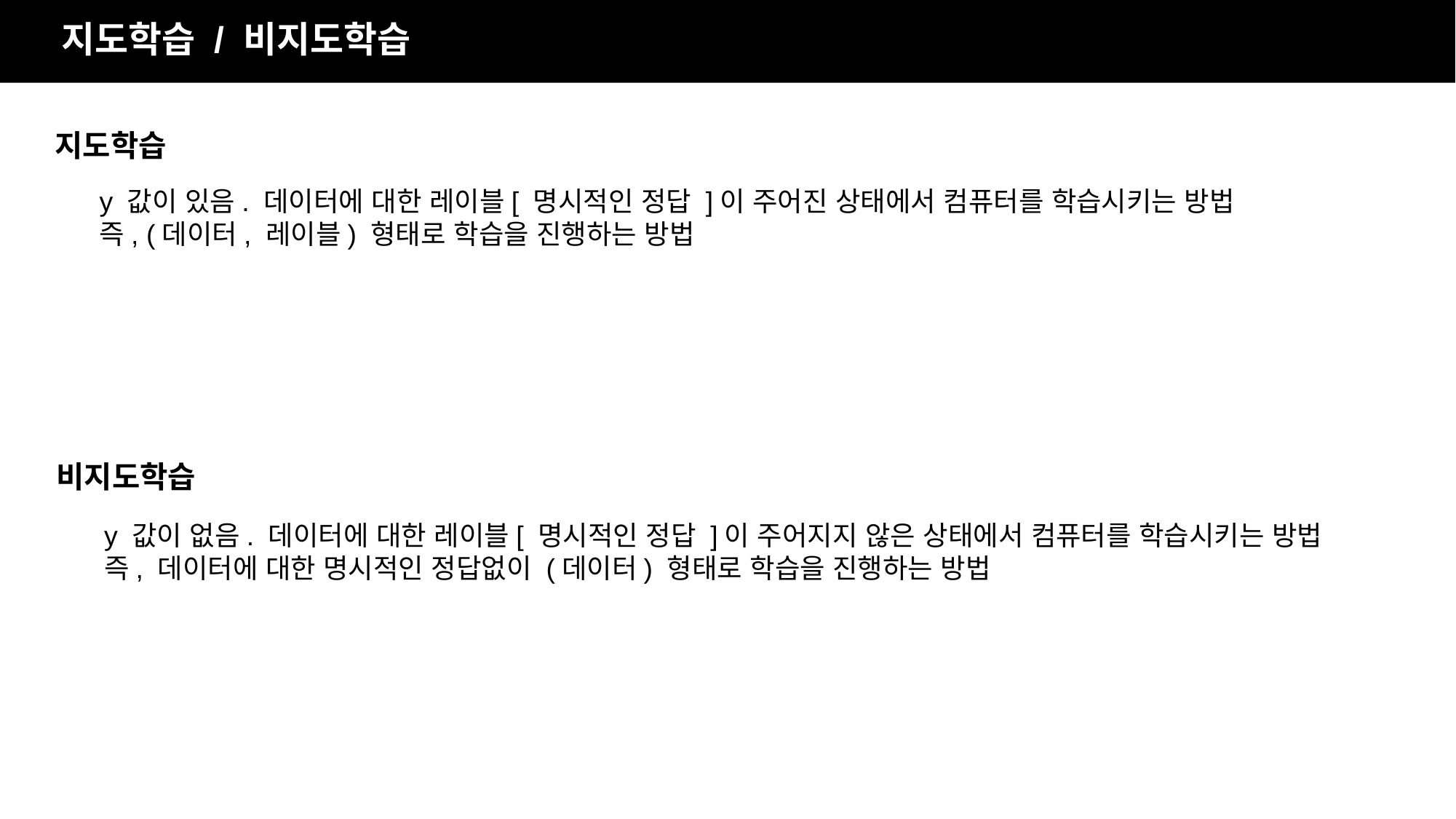

지도학습 / 비지도학습
지도학습
y 값이 있음. 데이터에 대한 레이블[ 명시적인 정답 ]이 주어진 상태에서 컴퓨터를 학습시키는 방법
즉, (데이터, 레이블) 형태로 학습을 진행하는 방법
비지도학습
y 값이 없음. 데이터에 대한 레이블[ 명시적인 정답 ]이 주어지지 않은 상태에서 컴퓨터를 학습시키는 방법
즉, 데이터에 대한 명시적인 정답없이 (데이터) 형태로 학습을 진행하는 방법